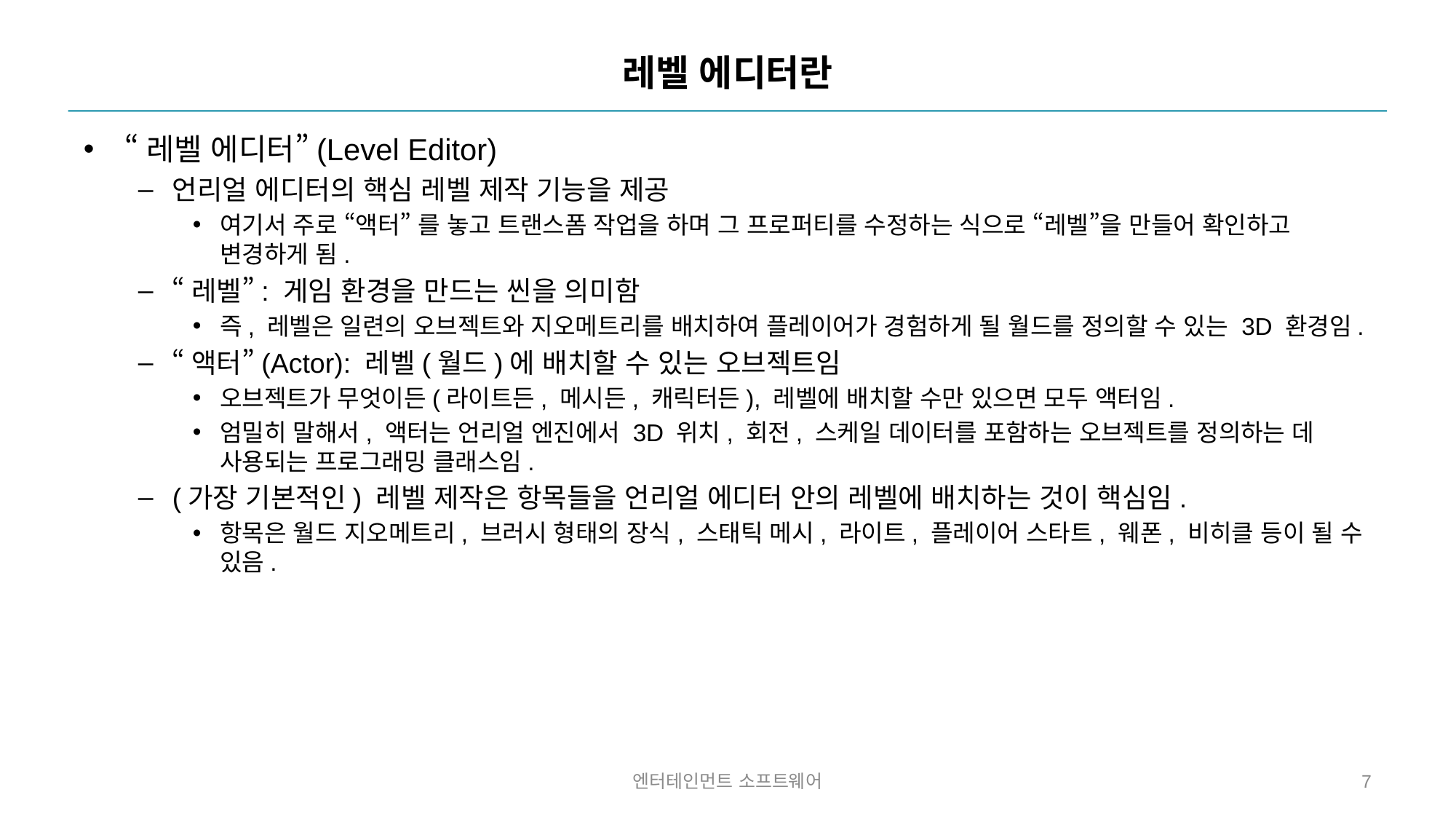

# 레벨 에디터란
“레벨 에디터”(Level Editor)
언리얼 에디터의 핵심 레벨 제작 기능을 제공
여기서 주로 “액터” 를 놓고 트랜스폼 작업을 하며 그 프로퍼티를 수정하는 식으로 “레벨”을 만들어 확인하고 변경하게 됨.
“레벨”: 게임 환경을 만드는 씬을 의미함
즉, 레벨은 일련의 오브젝트와 지오메트리를 배치하여 플레이어가 경험하게 될 월드를 정의할 수 있는 3D 환경임.
“액터”(Actor): 레벨(월드)에 배치할 수 있는 오브젝트임
오브젝트가 무엇이든(라이트든, 메시든, 캐릭터든), 레벨에 배치할 수만 있으면 모두 액터임.
엄밀히 말해서, 액터는 언리얼 엔진에서 3D 위치, 회전, 스케일 데이터를 포함하는 오브젝트를 정의하는 데 사용되는 프로그래밍 클래스임.
(가장 기본적인) 레벨 제작은 항목들을 언리얼 에디터 안의 레벨에 배치하는 것이 핵심임.
항목은 월드 지오메트리, 브러시 형태의 장식, 스태틱 메시, 라이트, 플레이어 스타트, 웨폰, 비히클 등이 될 수 있음.
엔터테인먼트 소프트웨어
7